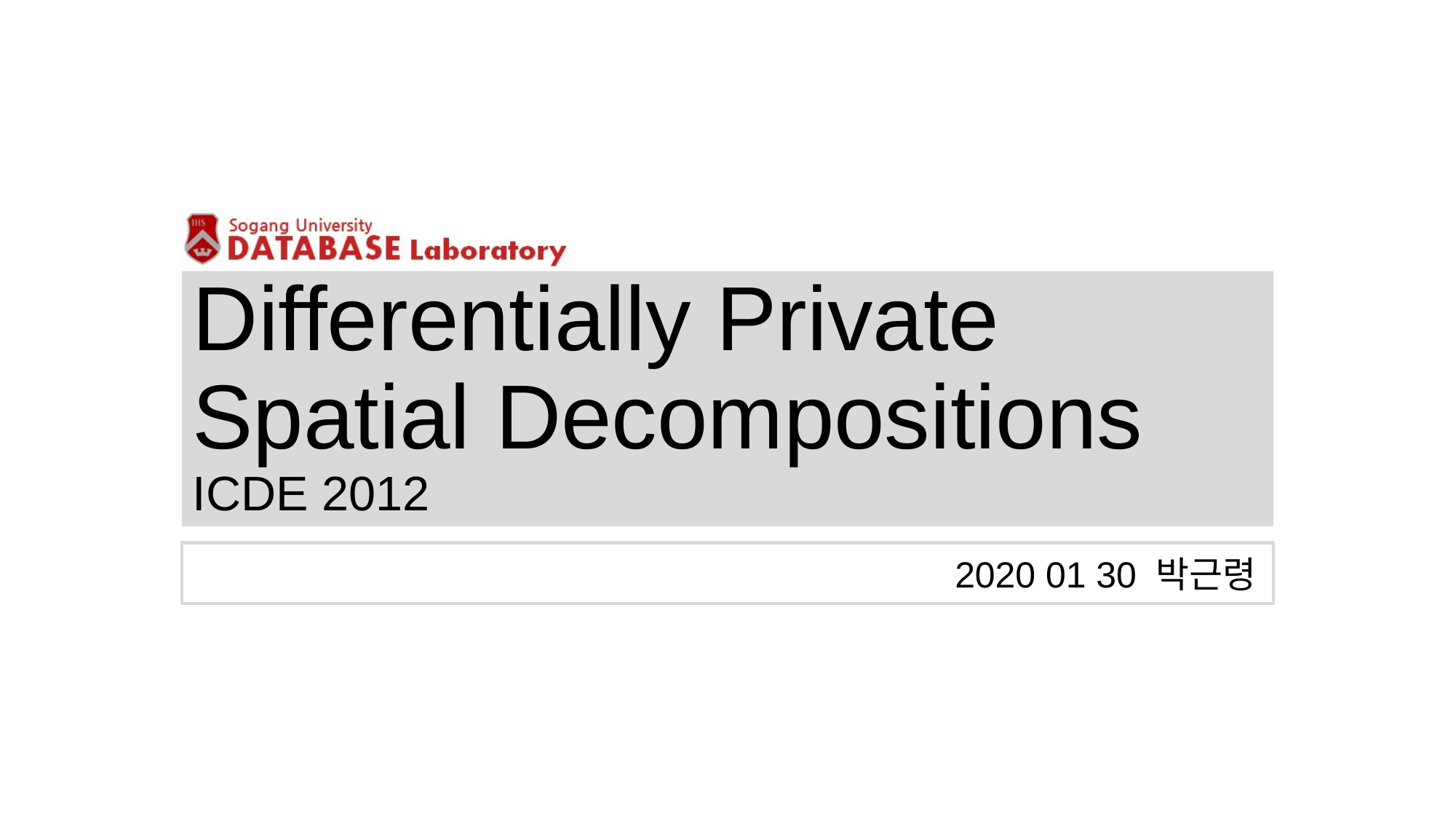

# Differentially Private Spatial Decompositions ICDE 2012
  2020 01 30 박근령